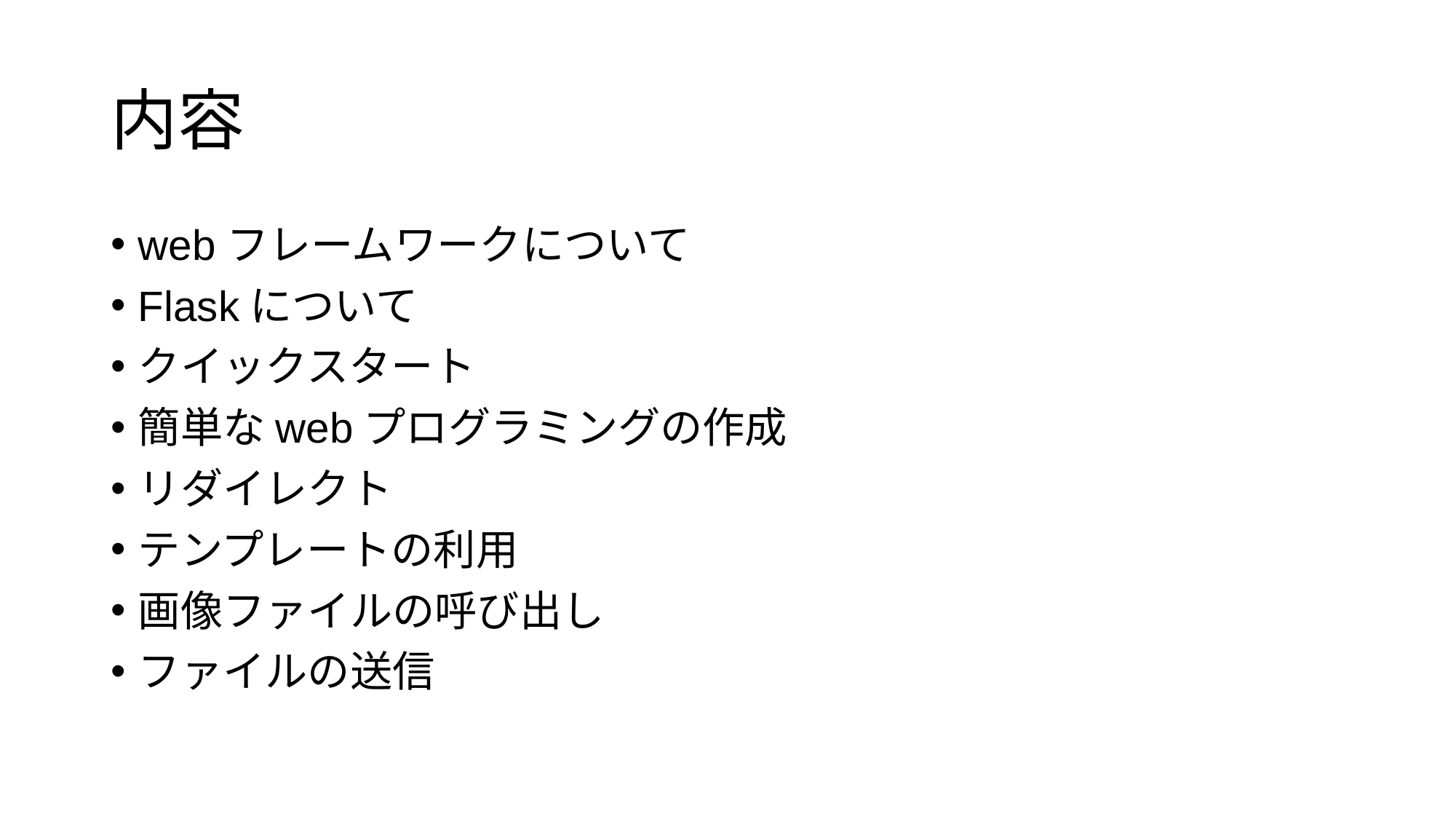

# 内容
webフレームワークについて
Flaskについて
クイックスタート
簡単なwebプログラミングの作成
リダイレクト
テンプレートの利用
画像ファイルの呼び出し
ファイルの送信